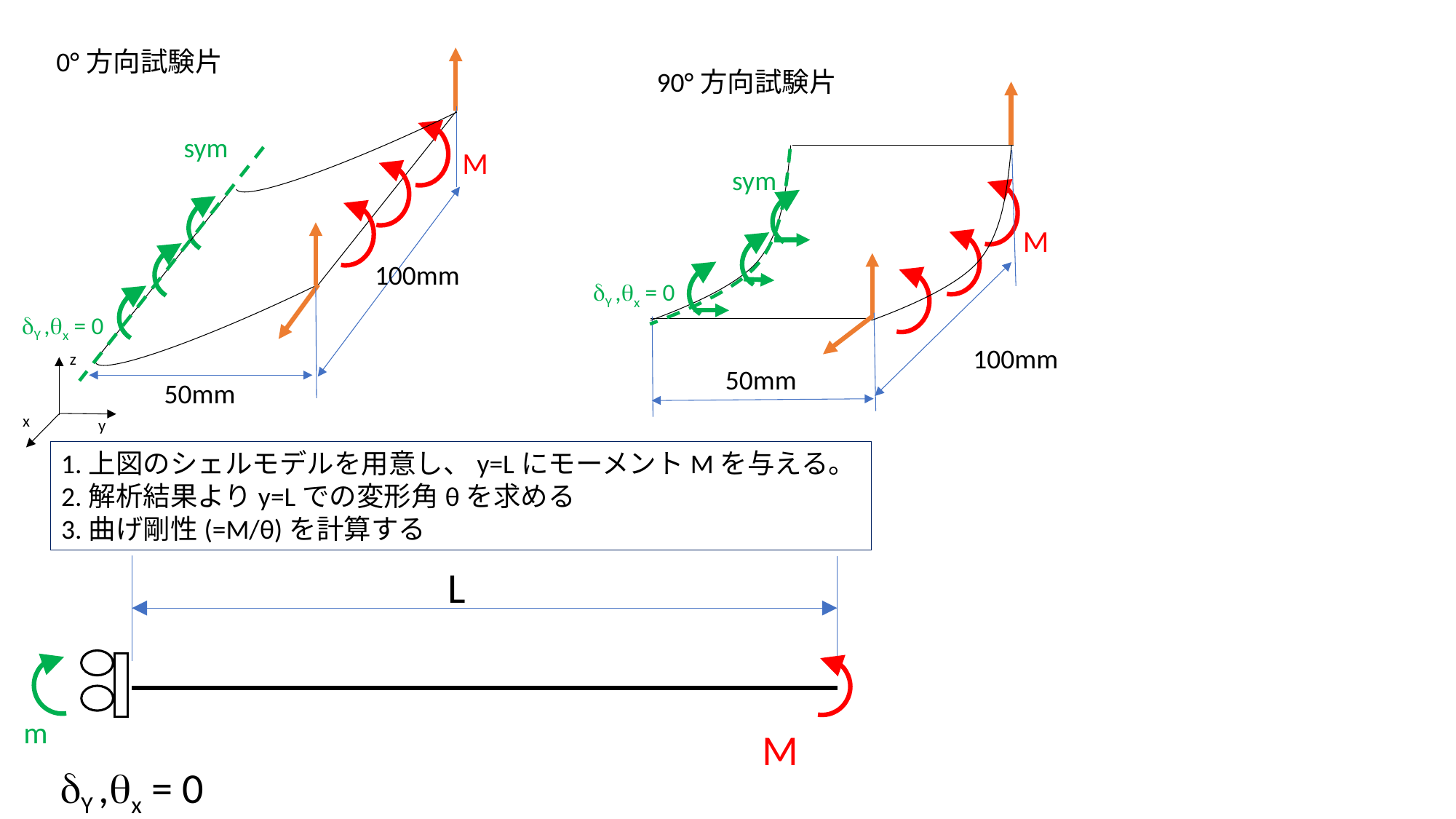

0°方向試験片

50mm
M
sym
100mm

90°方向試験片

50mm
M
sym

100mm

δY ,θx = 0
δY ,θx = 0
z
x
y
1.上図のシェルモデルを用意し、y=LにモーメントMを与える。
2.解析結果よりy=Lでの変形角θを求める
3.曲げ剛性(=M/θ)を計算する
L

m
M
δY ,θx = 0